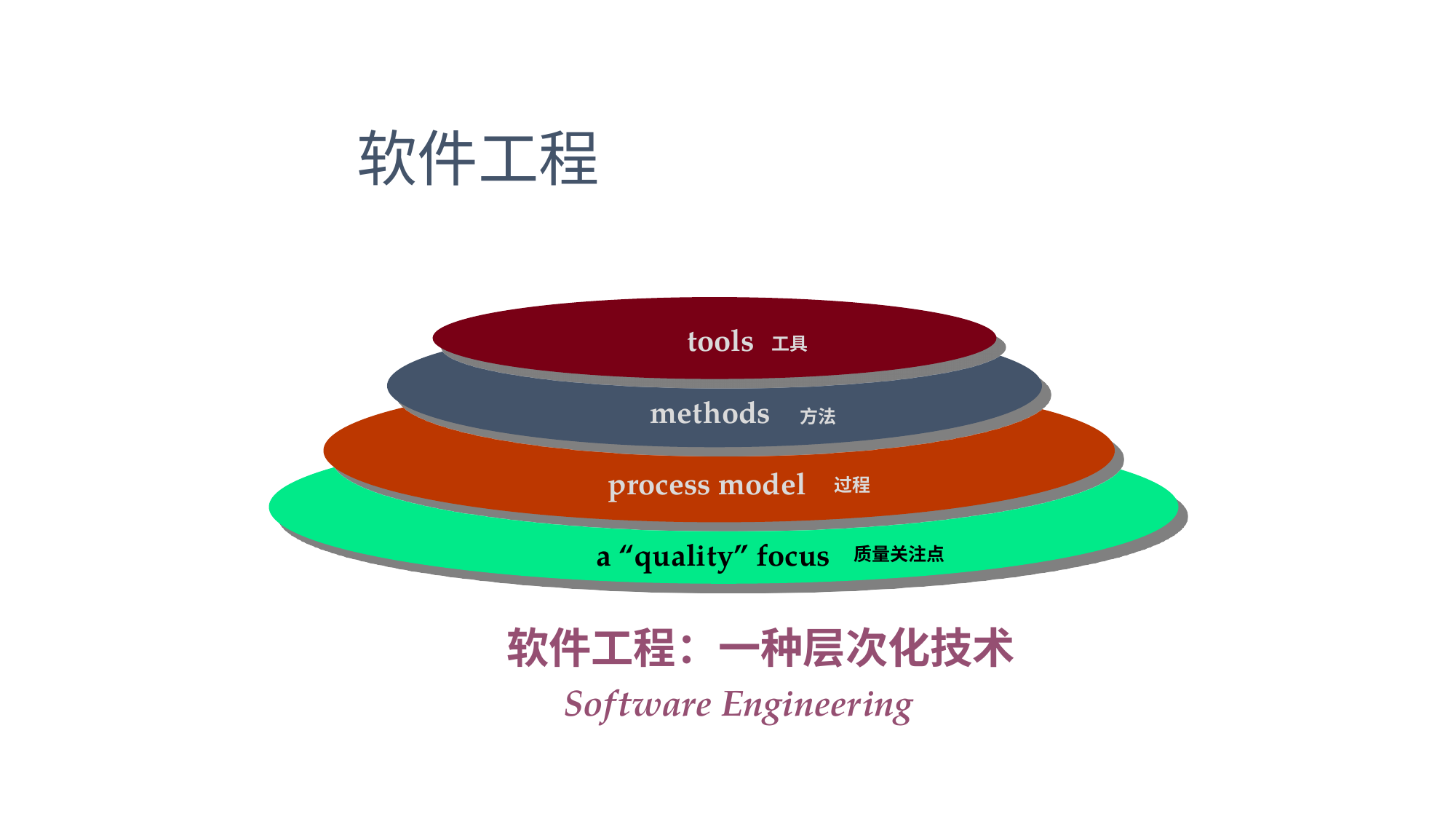

软件工程

tools

工具

methods
方法

process model
过程
a “quality” focus
质量关注点
软件工程：一种层次化技术
Software Engineering